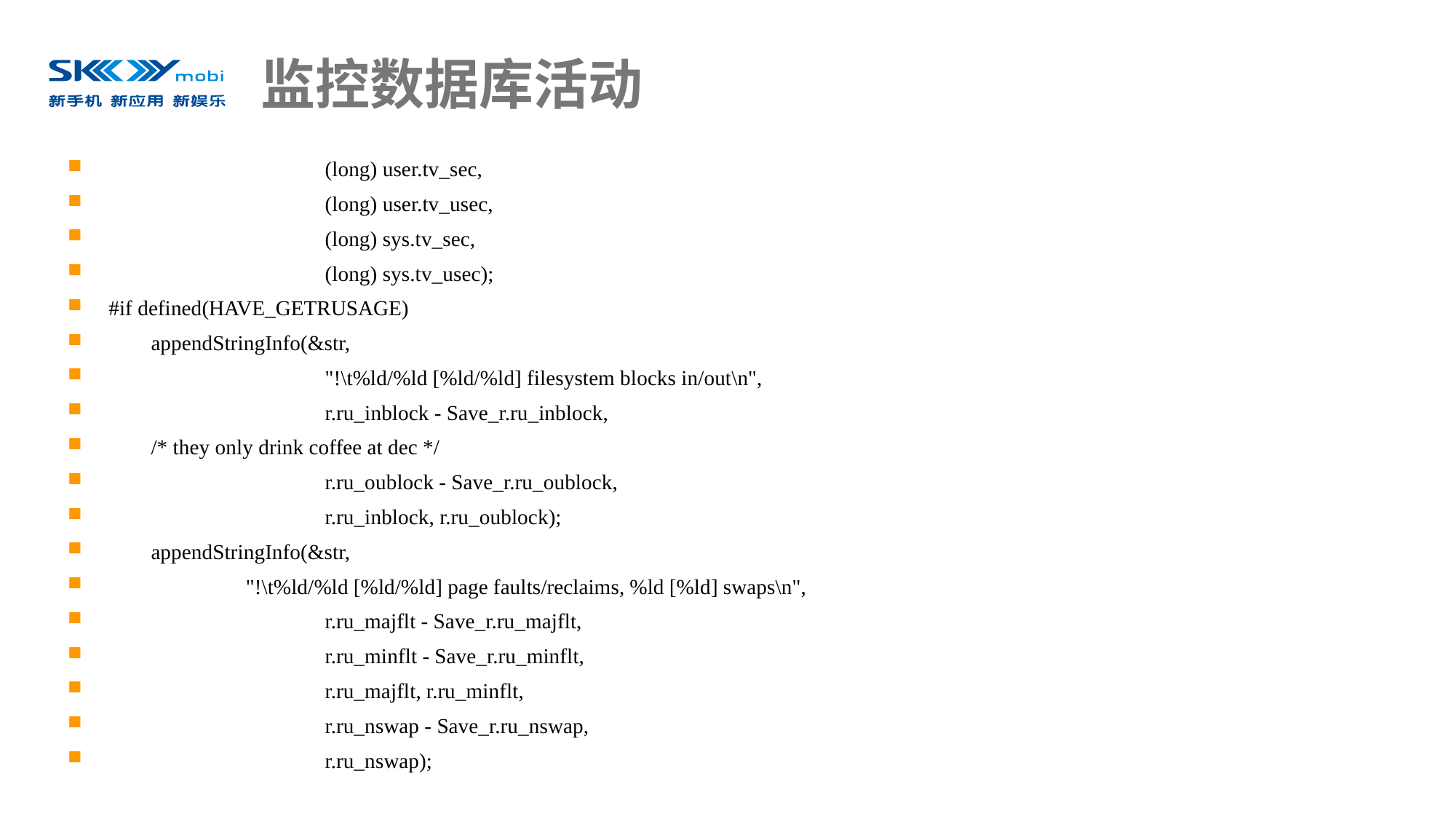

# 监控数据库活动
                                         (long) user.tv_sec,
                                         (long) user.tv_usec,
                                         (long) sys.tv_sec,
                                         (long) sys.tv_usec);
#if defined(HAVE_GETRUSAGE)
        appendStringInfo(&str,
                                         "!\t%ld/%ld [%ld/%ld] filesystem blocks in/out\n",
                                         r.ru_inblock - Save_r.ru_inblock,
        /* they only drink coffee at dec */
                                         r.ru_oublock - Save_r.ru_oublock,
                                         r.ru_inblock, r.ru_oublock);
        appendStringInfo(&str,
                          "!\t%ld/%ld [%ld/%ld] page faults/reclaims, %ld [%ld] swaps\n",
                                         r.ru_majflt - Save_r.ru_majflt,
                                         r.ru_minflt - Save_r.ru_minflt,
                                         r.ru_majflt, r.ru_minflt,
                                         r.ru_nswap - Save_r.ru_nswap,
                                         r.ru_nswap);